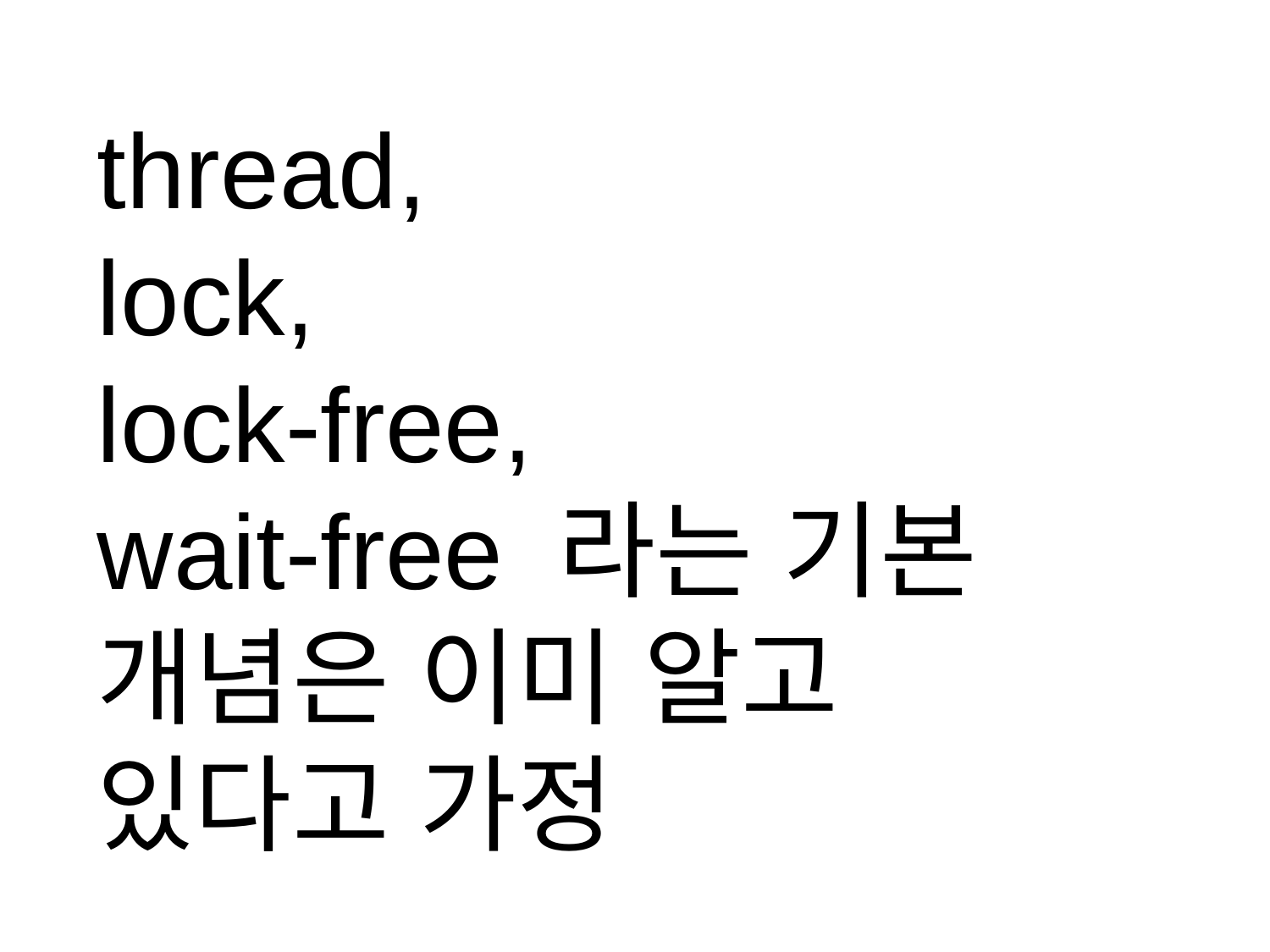

thread,
lock,
lock-free,
wait-free 라는 기본 개념은 이미 알고 있다고 가정